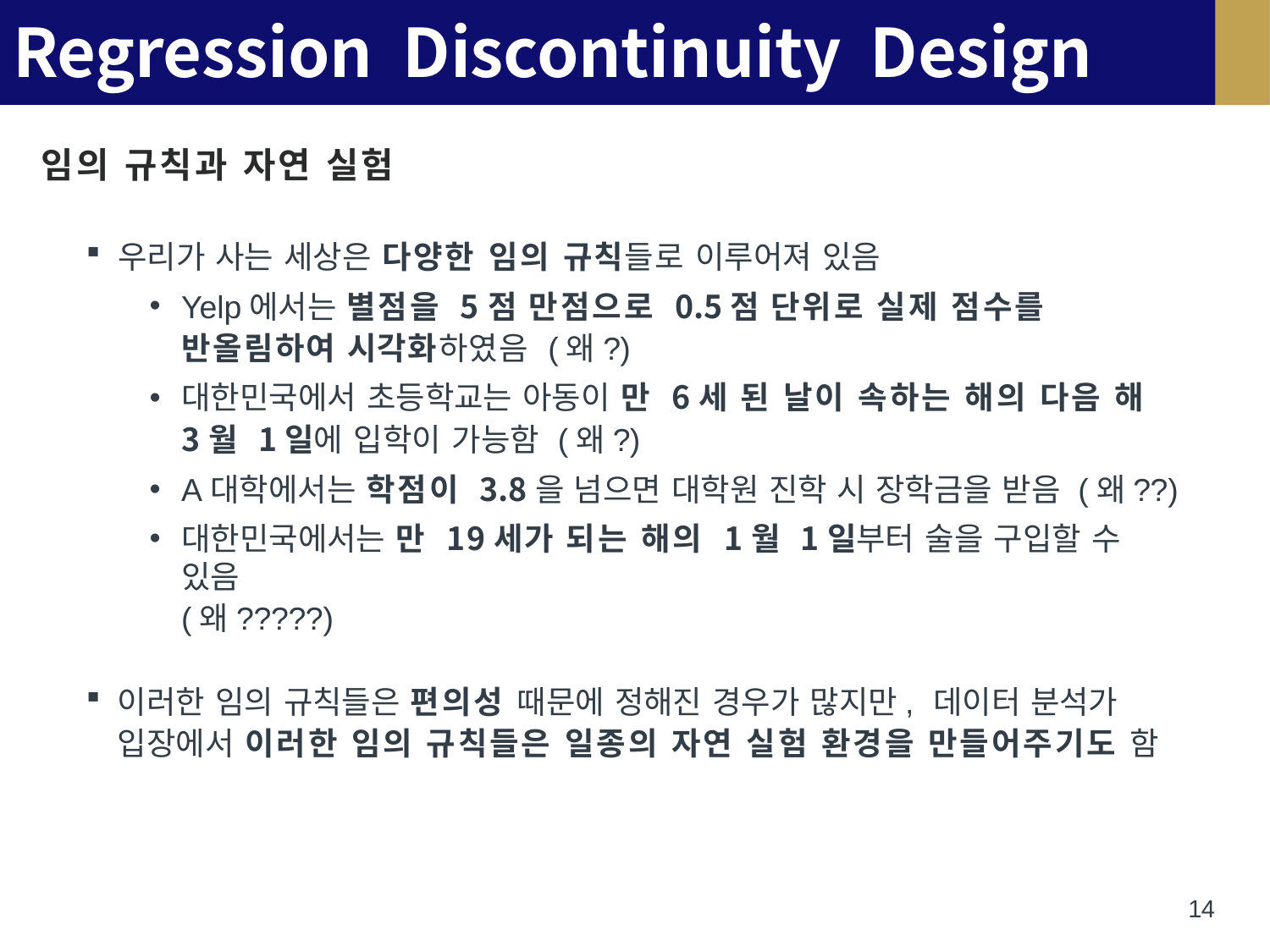

# Regression	Discontinuity	Design
임의 규칙과 자연 실험

우리가 사는 세상은 다양한 임의 규칙들로 이루어져 있음
Yelp에서는 별점을 5점 만점으로 0.5점 단위로 실제 점수를 반올림하여 시각화하였음 (왜?)
대한민국에서 초등학교는 아동이 만 6세 된 날이 속하는 해의 다음 해
3월 1일에 입학이 가능함 (왜?)
A대학에서는 학점이 3.8을 넘으면 대학원 진학 시 장학금을 받음 (왜??)
대한민국에서는 만 19세가 되는 해의 1월 1일부터 술을 구입할 수 있음
(왜?????)

이러한 임의 규칙들은 편의성 때문에 정해진 경우가 많지만, 데이터 분석가 	입장에서 이러한 임의 규칙들은 일종의 자연 실험 환경을 만들어주기도 함
14